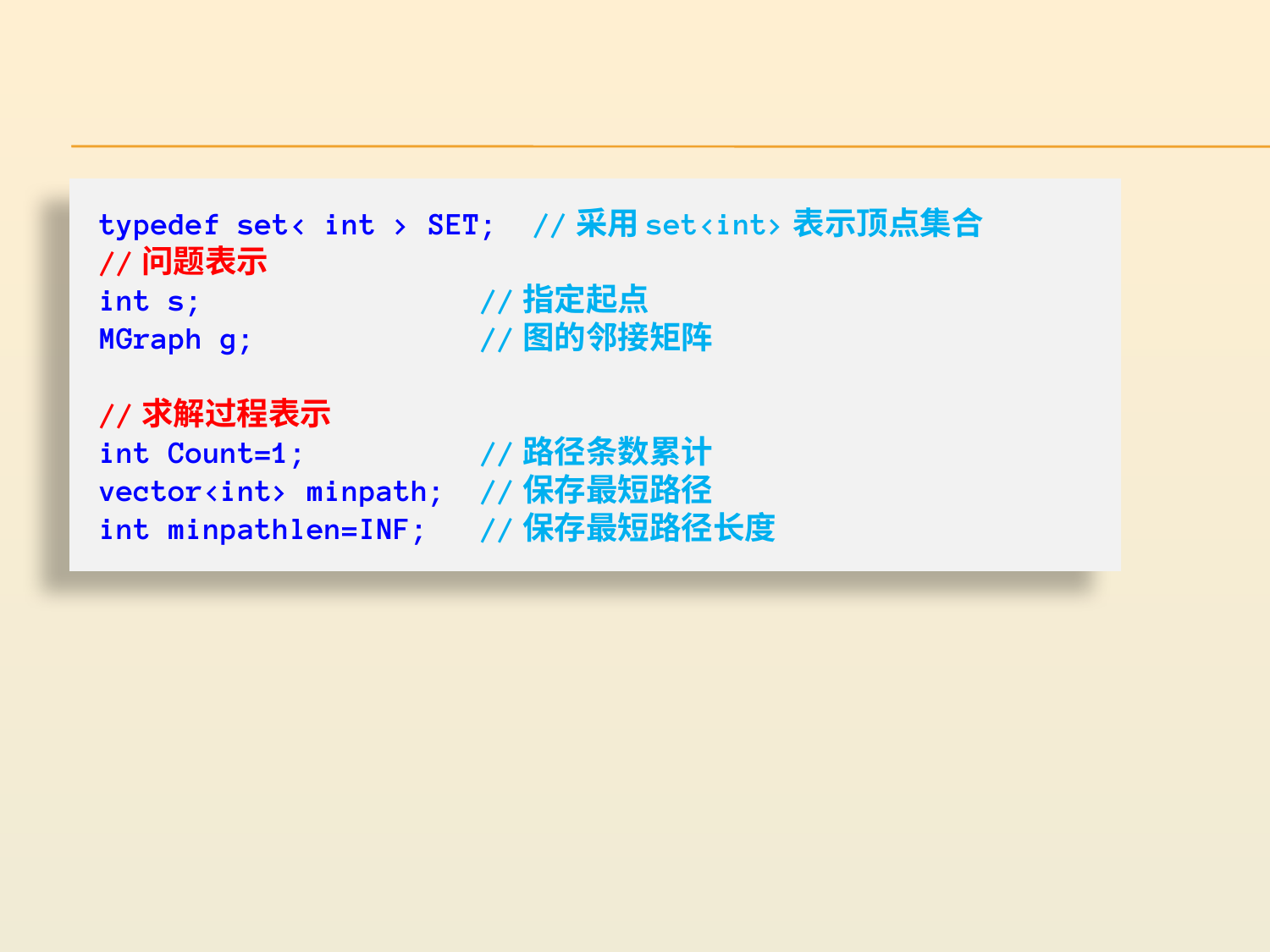

typedef set< int > SET;  //采用set<int>表示顶点集合
//问题表示
int s;			//指定起点
MGraph g;		//图的邻接矩阵
//求解过程表示
int Count=1;		//路径条数累计
vector<int> minpath;	//保存最短路径
int minpathlen=INF;	//保存最短路径长度